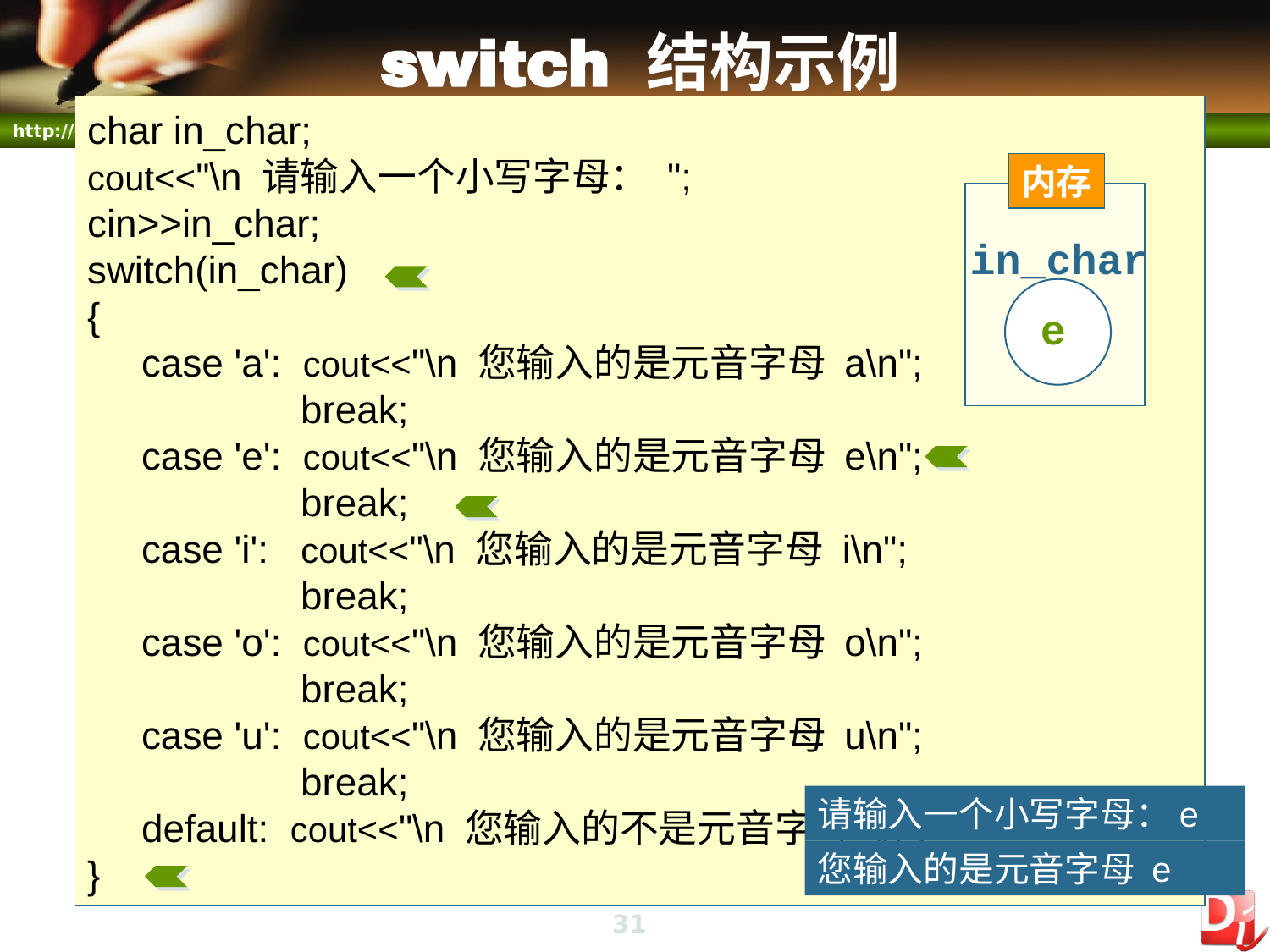

# switch 结构示例
char in_char;
cout<<"\n 请输入一个小写字母： ";
cin>>in_char;
switch(in_char)
{
     case 'a':  cout<<"\n 您输入的是元音字母 a\n";
	        break;
     case 'e':  cout<<"\n 您输入的是元音字母 e\n";
	        break;
     case 'i':   cout<<"\n 您输入的是元音字母 i\n";
	        break;
     case 'o':  cout<<"\n 您输入的是元音字母 o\n";
	        break;
     case 'u':  cout<<"\n 您输入的是元音字母 u\n";
	        break;
     default:  cout<<"\n 您输入的不是元音字母 \n";
}
内存

问题描述：
要求用户输入一个字符值并检查它是否为元音字母。
in_char

e

请输入一个小写字母：e
您输入的是元音字母 e

31